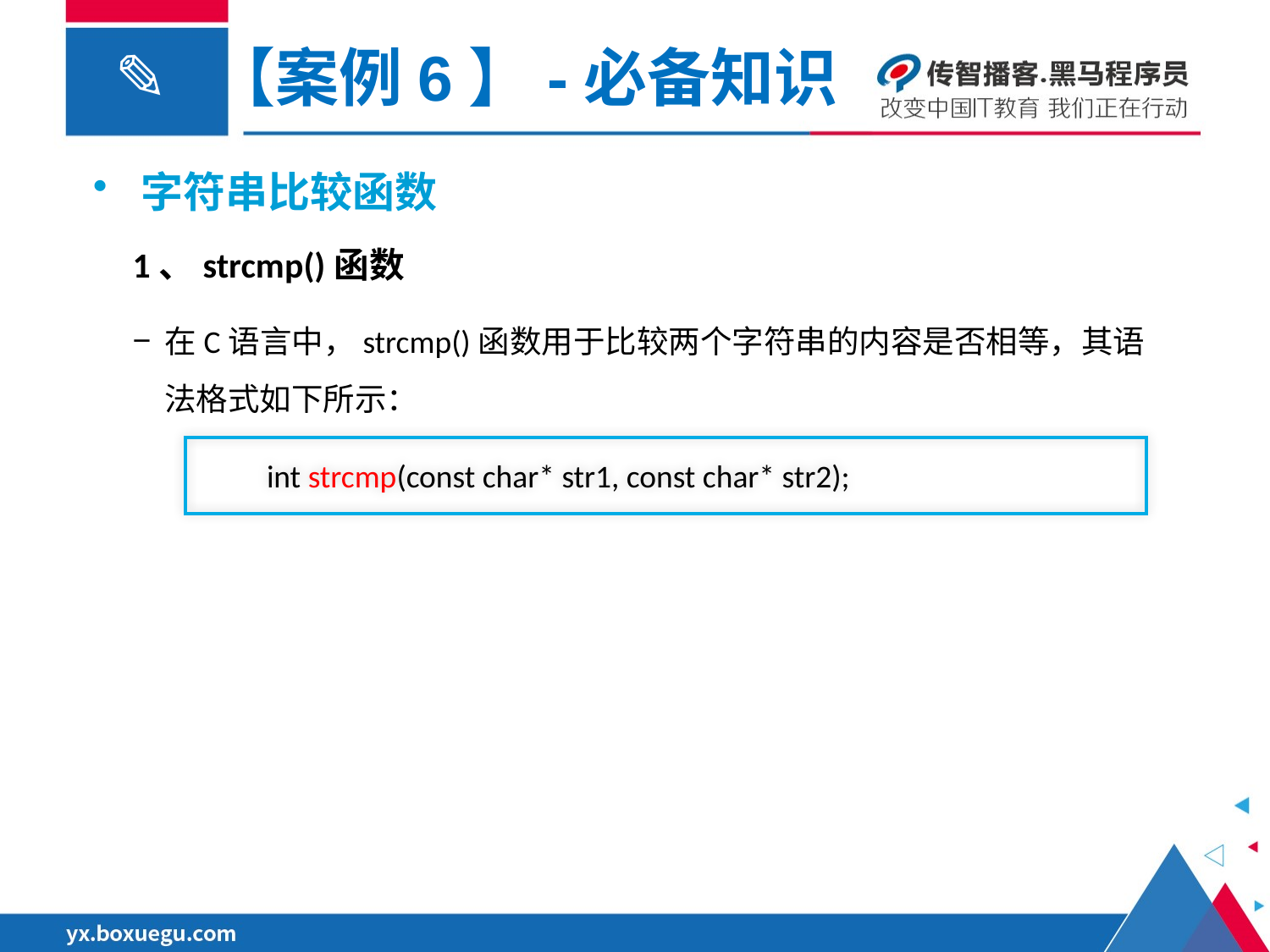

【案例6】-必备知识
字符串比较函数
1、strcmp()函数
在C语言中，strcmp()函数用于比较两个字符串的内容是否相等，其语法格式如下所示：

   int strcmp(const char* str1, const char* str2);